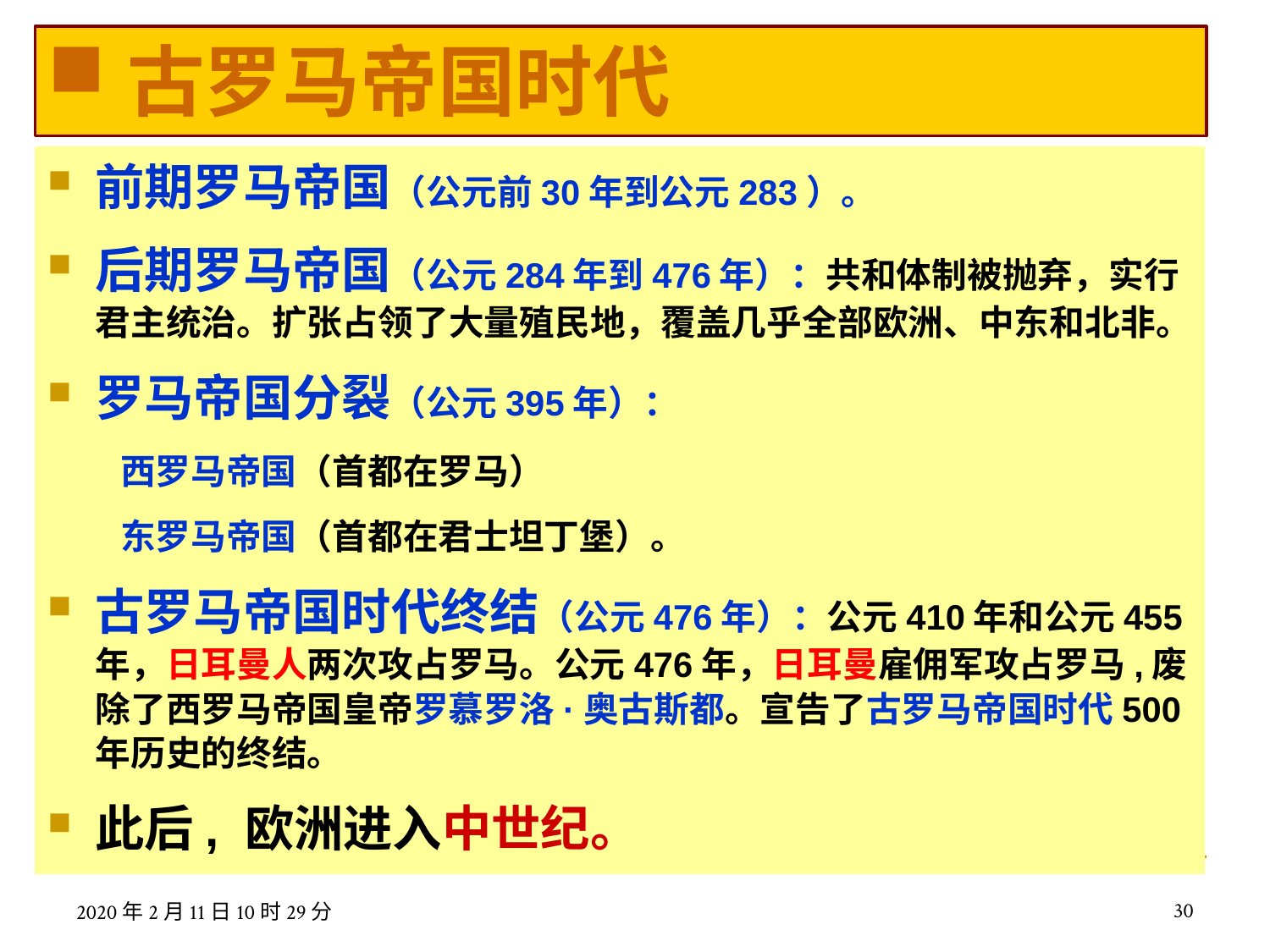

# 古罗马帝国时代
前期罗马帝国（公元前30年到公元283）。
后期罗马帝国（公元284年到476年）：共和体制被抛弃，实行君主统治。扩张占领了大量殖民地，覆盖几乎全部欧洲、中东和北非。
罗马帝国分裂（公元395年）：
        西罗马帝国（首都在罗马）
        东罗马帝国（首都在君士坦丁堡）。
古罗马帝国时代终结（公元476年）：公元410年和公元455年，日耳曼人两次攻占罗马。公元476年，日耳曼雇佣军攻占罗马,废除了西罗马帝国皇帝罗慕罗洛·奥古斯都。宣告了古罗马帝国时代500年历史的终结。
此后, 欧洲进入中世纪。
2020年2月11日10时29分
30